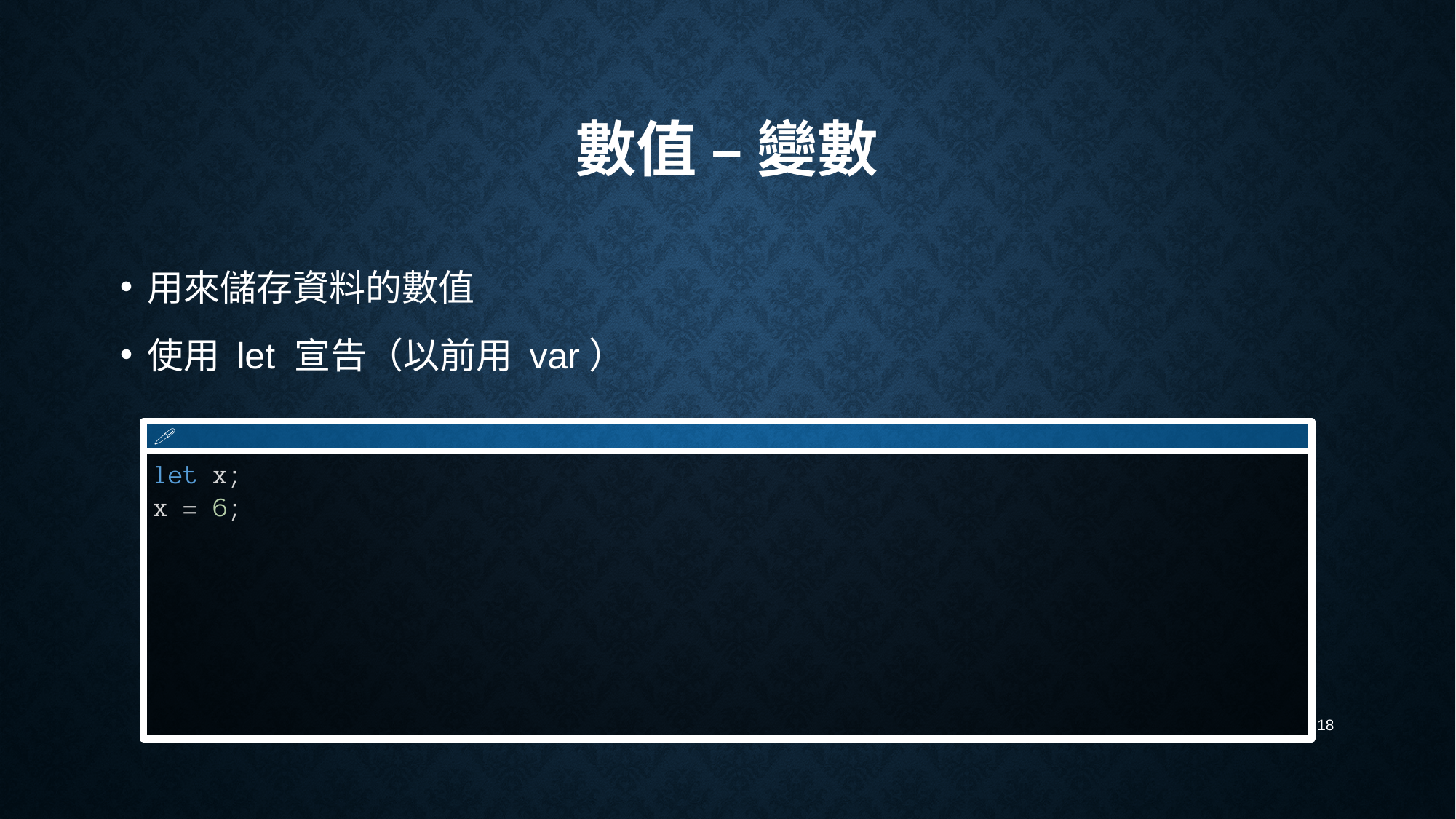

# 數值 – 變數
用來儲存資料的數值
使用 let 宣告（以前用 var）
🖊
let x;
x = 6;

18